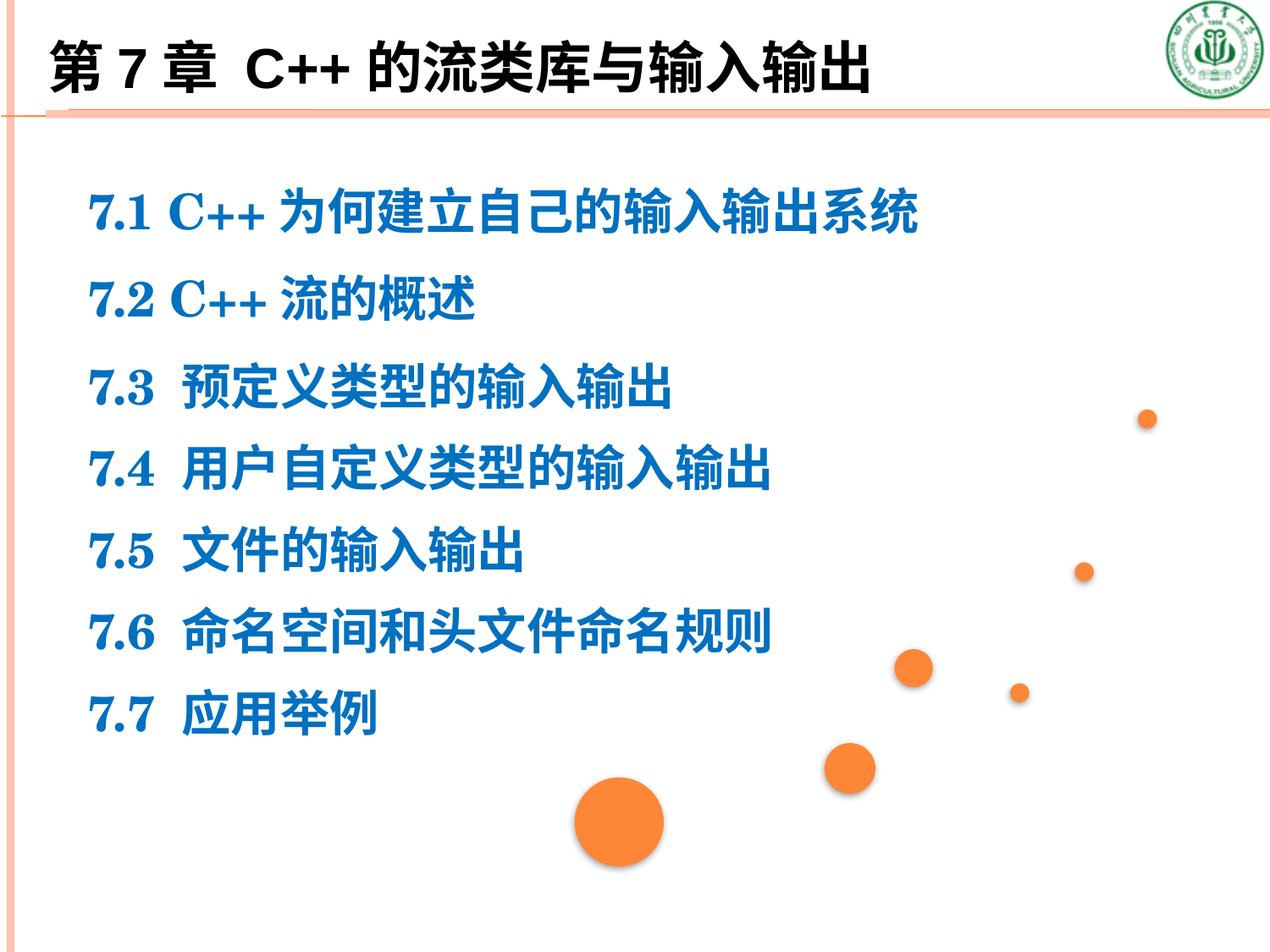

# 第7章 C++的流类库与输入输出
7.1 C++为何建立自己的输入输出系统
7.2 C++流的概述
7.3 预定义类型的输入输出
7.4 用户自定义类型的输入输出
7.5 文件的输入输出
7.6 命名空间和头文件命名规则
7.7 应用举例